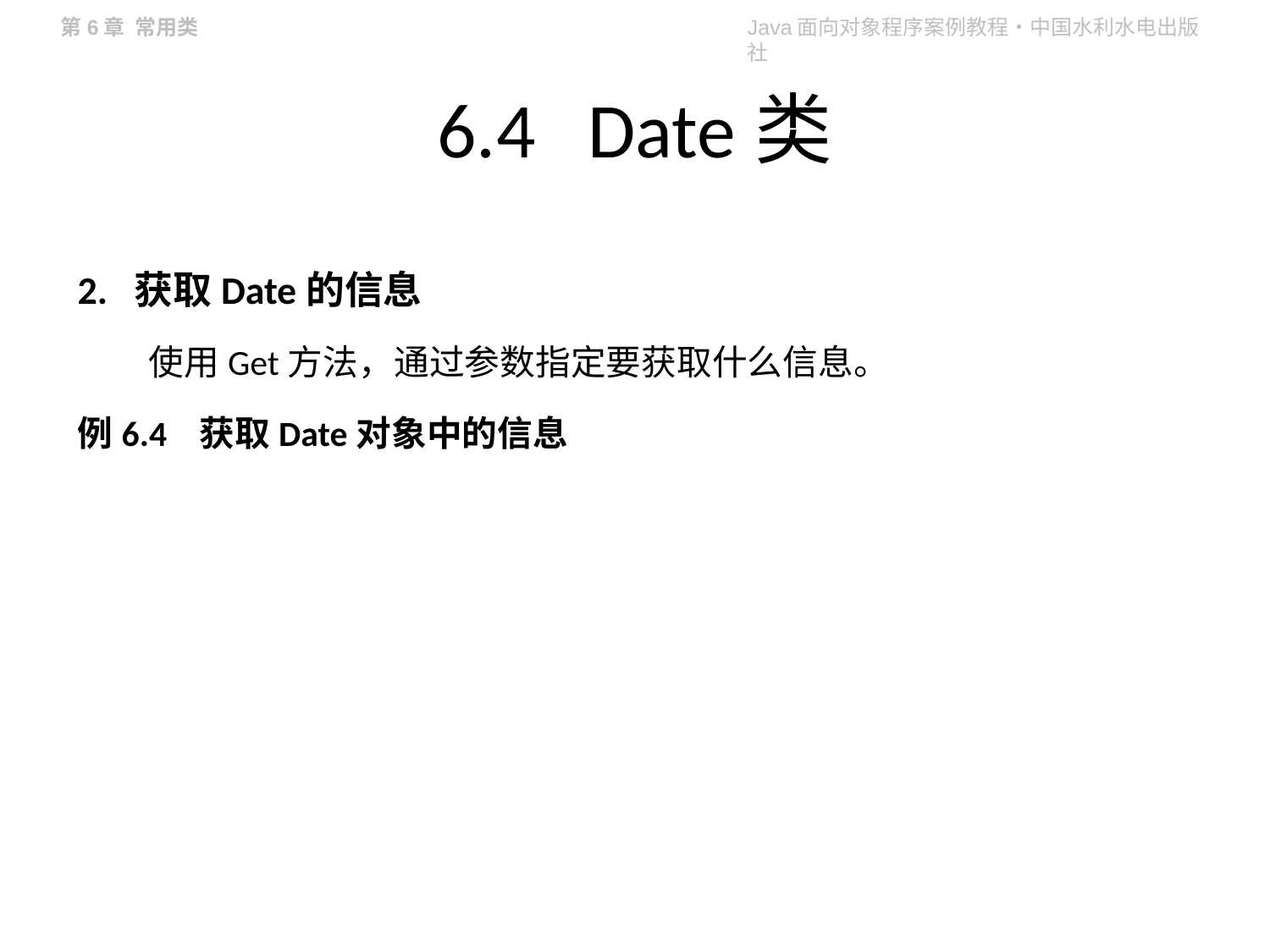

# 6.4   Date类
2.  获取Date的信息
        使用Get方法，通过参数指定要获取什么信息。
例6.4   获取Date对象中的信息